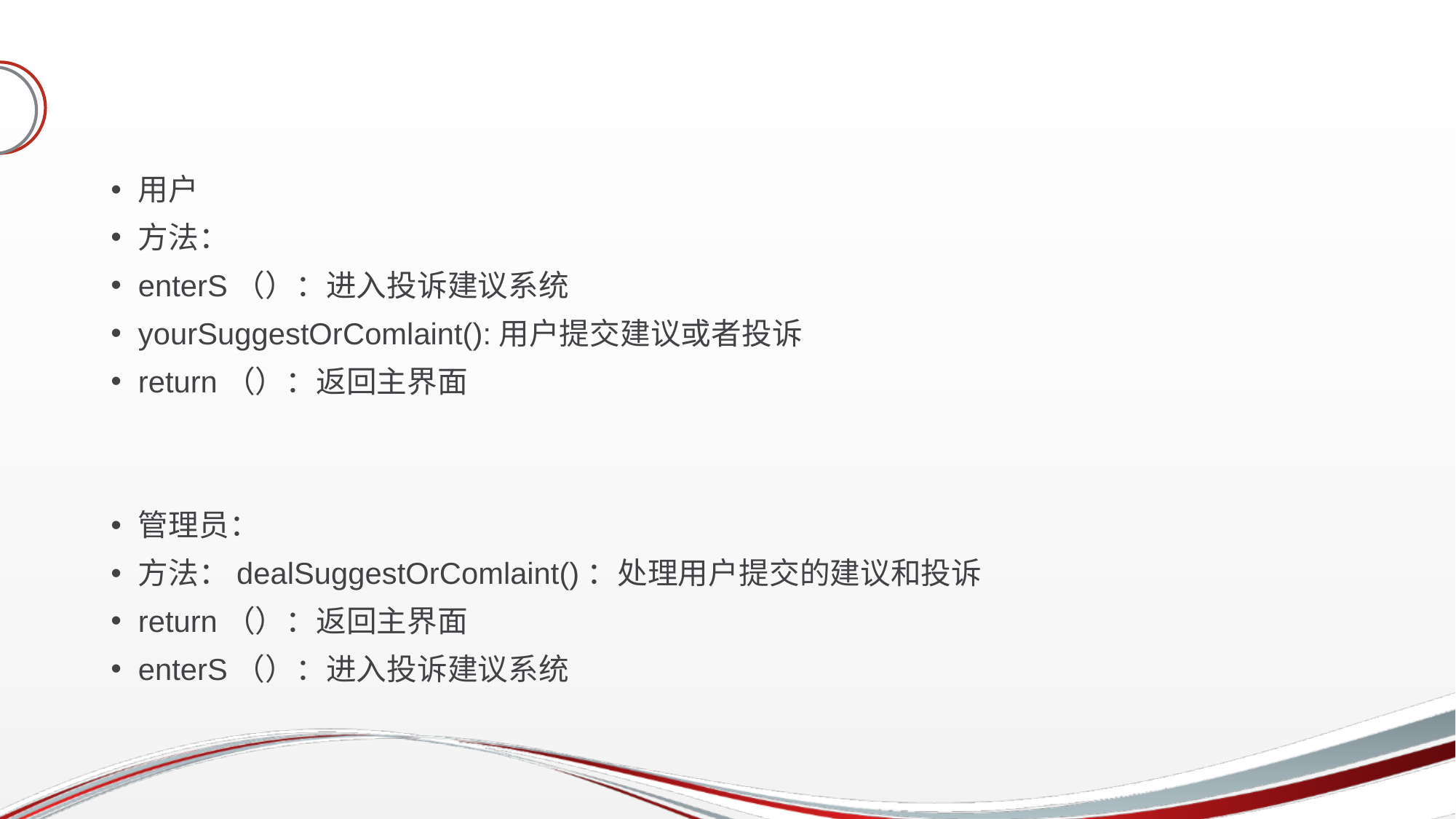

#
用户
方法：
enterS（）：进入投诉建议系统
yourSuggestOrComlaint():用户提交建议或者投诉
return（）：返回主界面

管理员：
方法：dealSuggestOrComlaint()：处理用户提交的建议和投诉
return（）：返回主界面
enterS（）：进入投诉建议系统